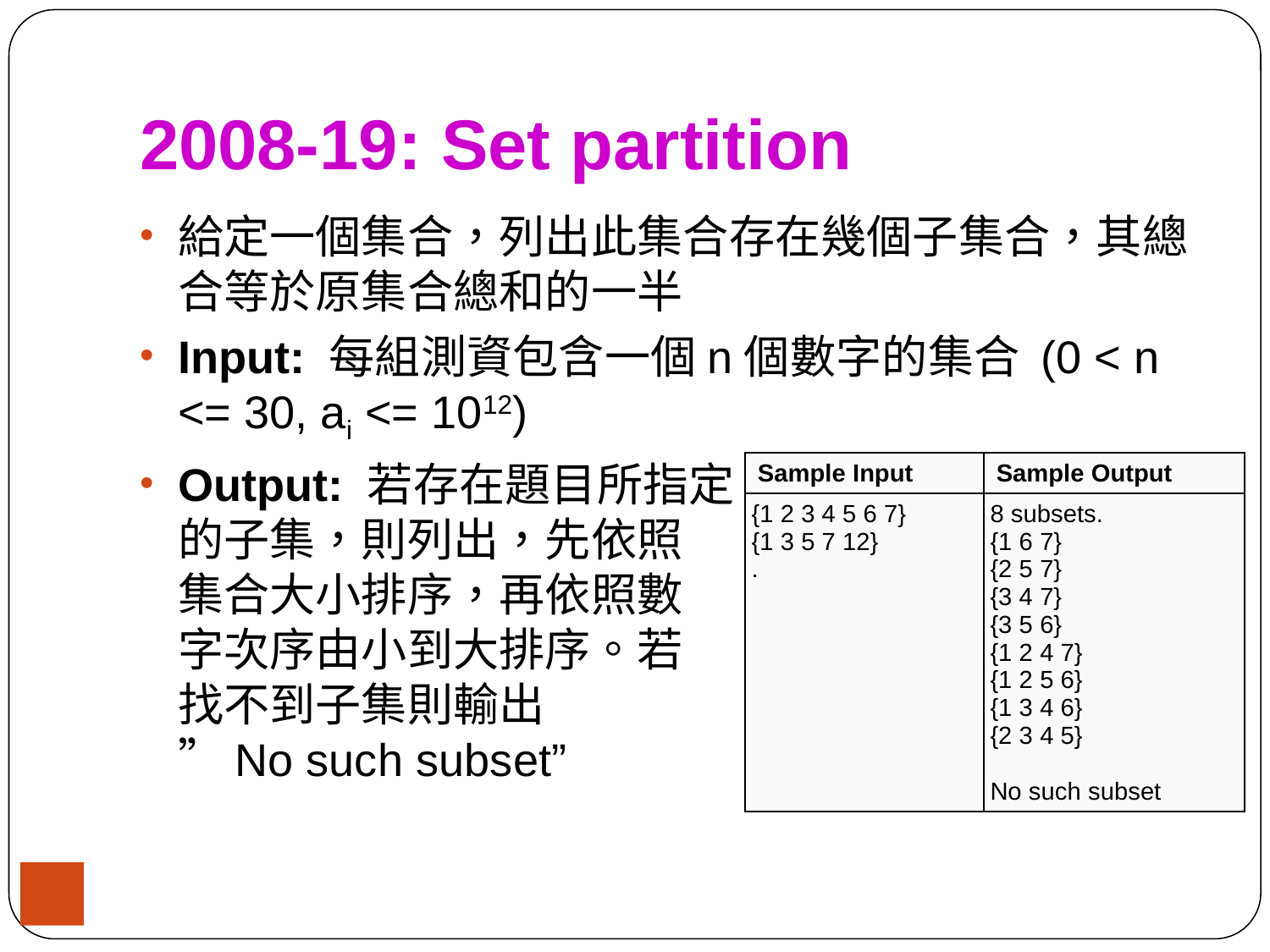

# 2008-19: Set partition
給定一個集合，列出此集合存在幾個子集合，其總合等於原集合總和的一半
Input: 每組測資包含一個n個數字的集合 (0 < n <= 30, ai <= 1012)
Output: 若存在題目所指定
的子集，則列出，先依照
集合大小排序，再依照數
字次序由小到大排序。若
找不到子集則輸出
”No such subset”
| Sample Input | Sample Output |
| --- | --- |
| {1 2 3 4 5 6 7} {1 3 5 7 12} . | 8 subsets. {1 6 7} {2 5 7} {3 4 7} {3 5 6} {1 2 4 7} {1 2 5 6} {1 3 4 6} {2 3 4 5} No such subset |